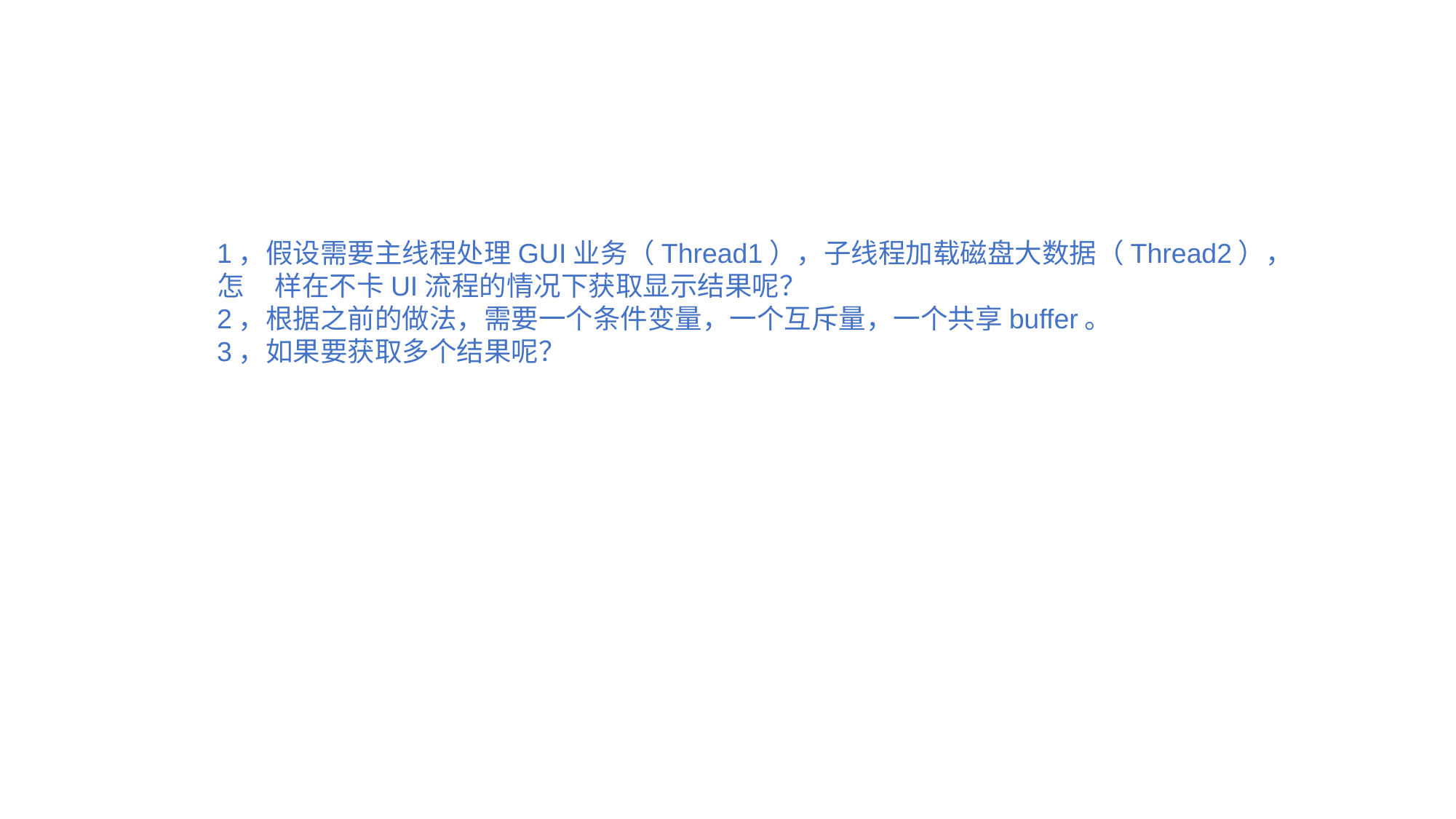

1，假设需要主线程处理GUI业务（Thread1），子线程加载磁盘大数据（Thread2），怎     样在不卡UI流程的情况下获取显示结果呢？
2，根据之前的做法，需要一个条件变量，一个互斥量，一个共享buffer。
3，如果要获取多个结果呢？